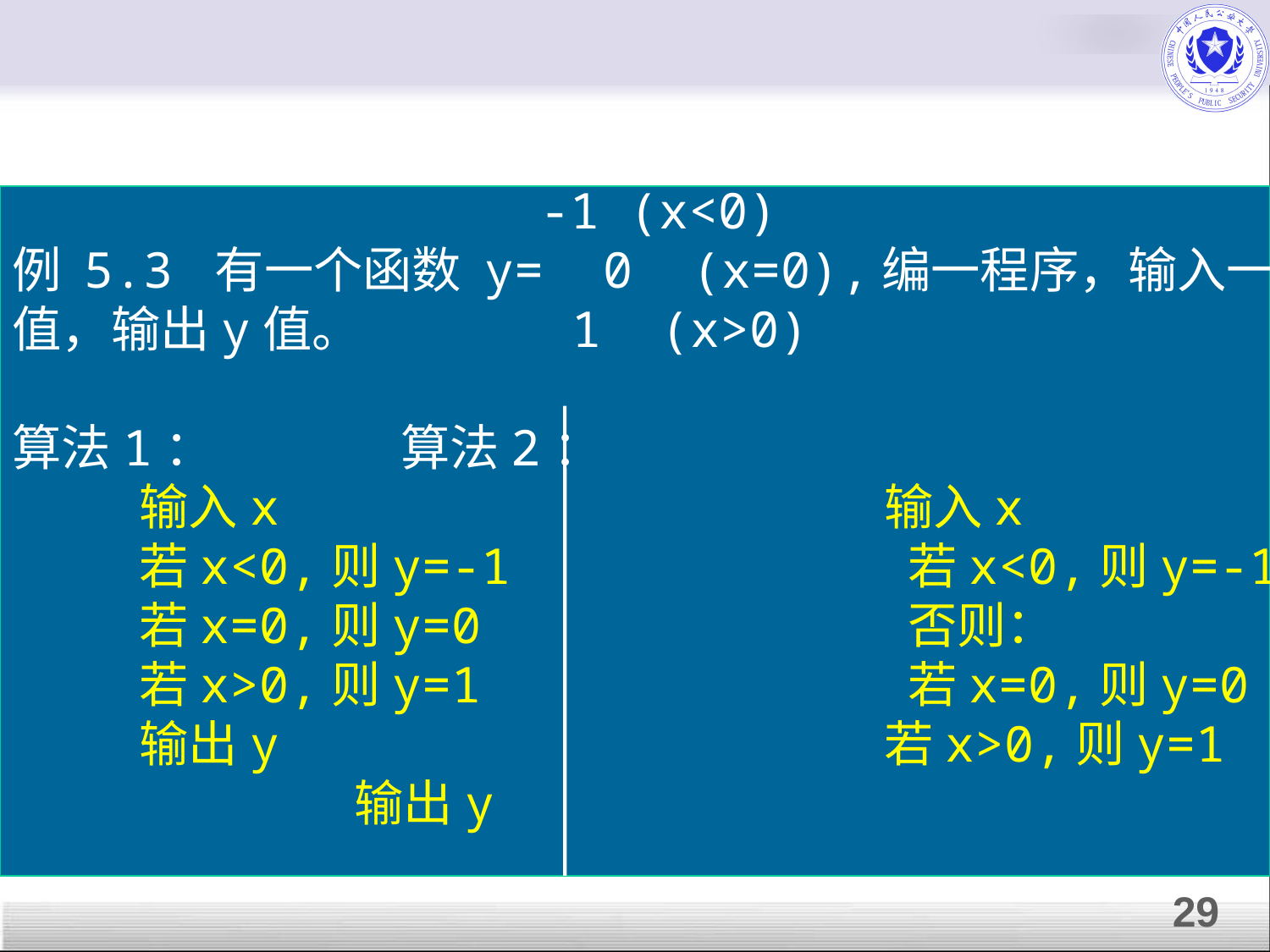

#
                                           -1 (x<0)
例 5.3 有一个函数 y=  0  (x=0),编一程序，输入一个x
值，输出y值。                  1  (x>0)

算法1：                 算法2：
	输入x                    输入x
	若x<0,则y=-1             若x<0,则y=-1
	若x=0,则y=0              否则：
	若x>0,则y=1              若x=0,则y=0
	输出y                    若x>0,则y=1
                              输出y